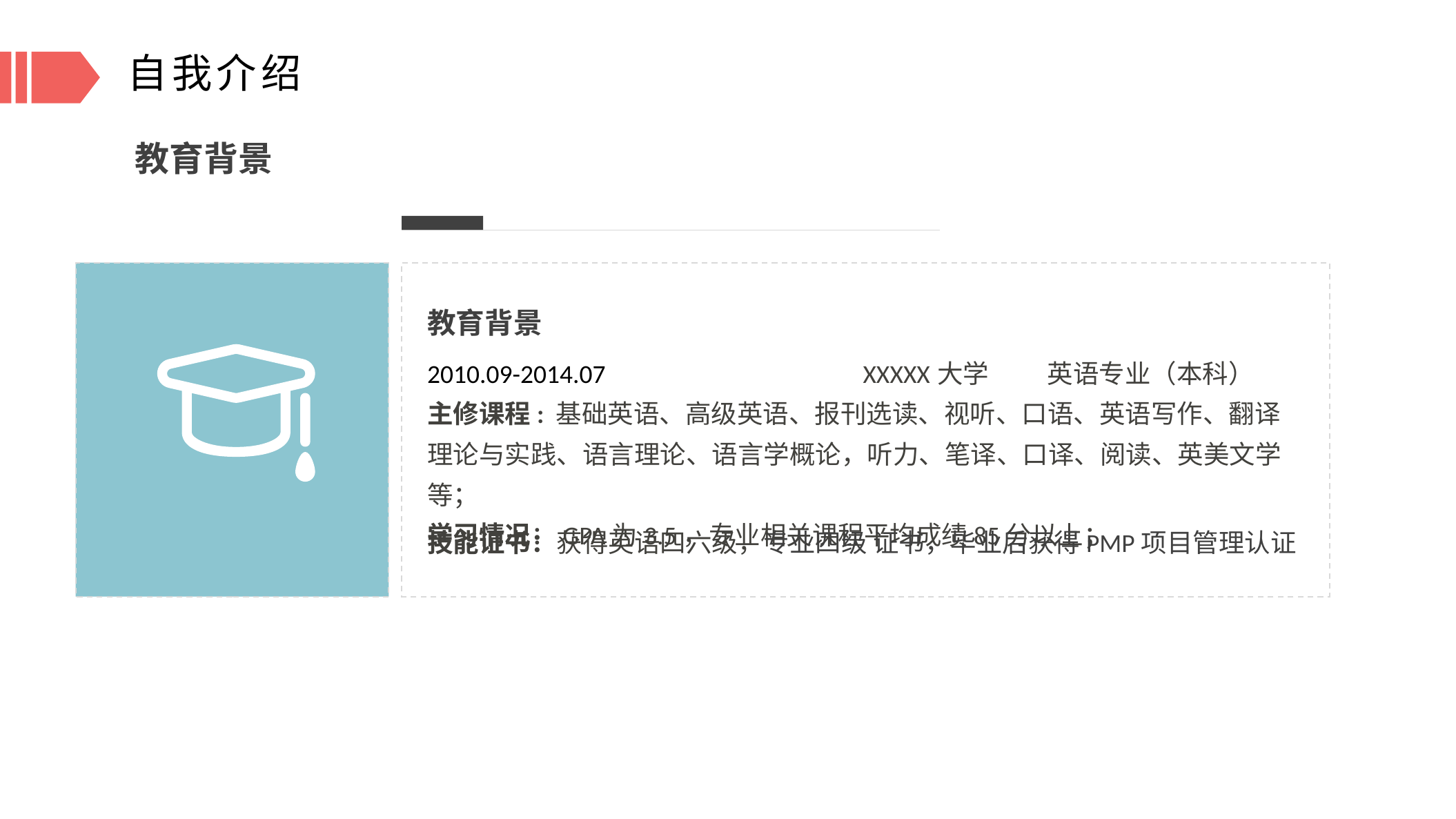

自我介绍

教育背景

教育背景
2010.09-2014.07                                            XXXXX大学          英语专业（本科）
主修课程: 基础英语、高级英语、报刊选读、视听、口语、英语写作、翻译理论与实践、语言理论、语言学概论，听力、笔译、口译、阅读、英美文学等；
学习情况：GPA为3.5，专业相关课程平均成绩85分以上；

技能证书：获得英语四六级，专业四级 证书，毕业后获得PMP项目管理认证